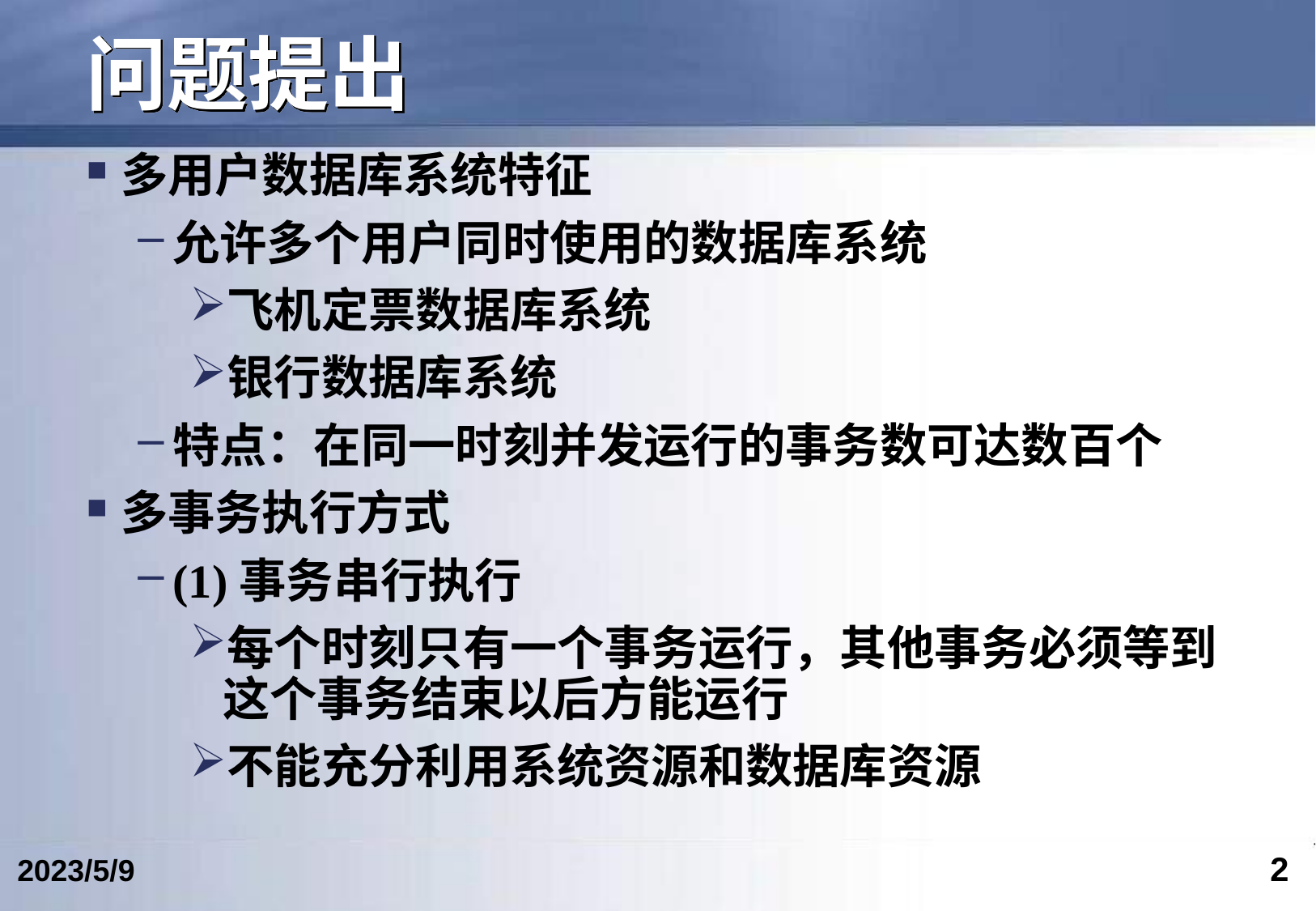

# 问题提出
多用户数据库系统特征
允许多个用户同时使用的数据库系统
飞机定票数据库系统
银行数据库系统
特点：在同一时刻并发运行的事务数可达数百个
多事务执行方式
(1)事务串行执行
每个时刻只有一个事务运行，其他事务必须等到这个事务结束以后方能运行
不能充分利用系统资源和数据库资源
2
2023/5/9